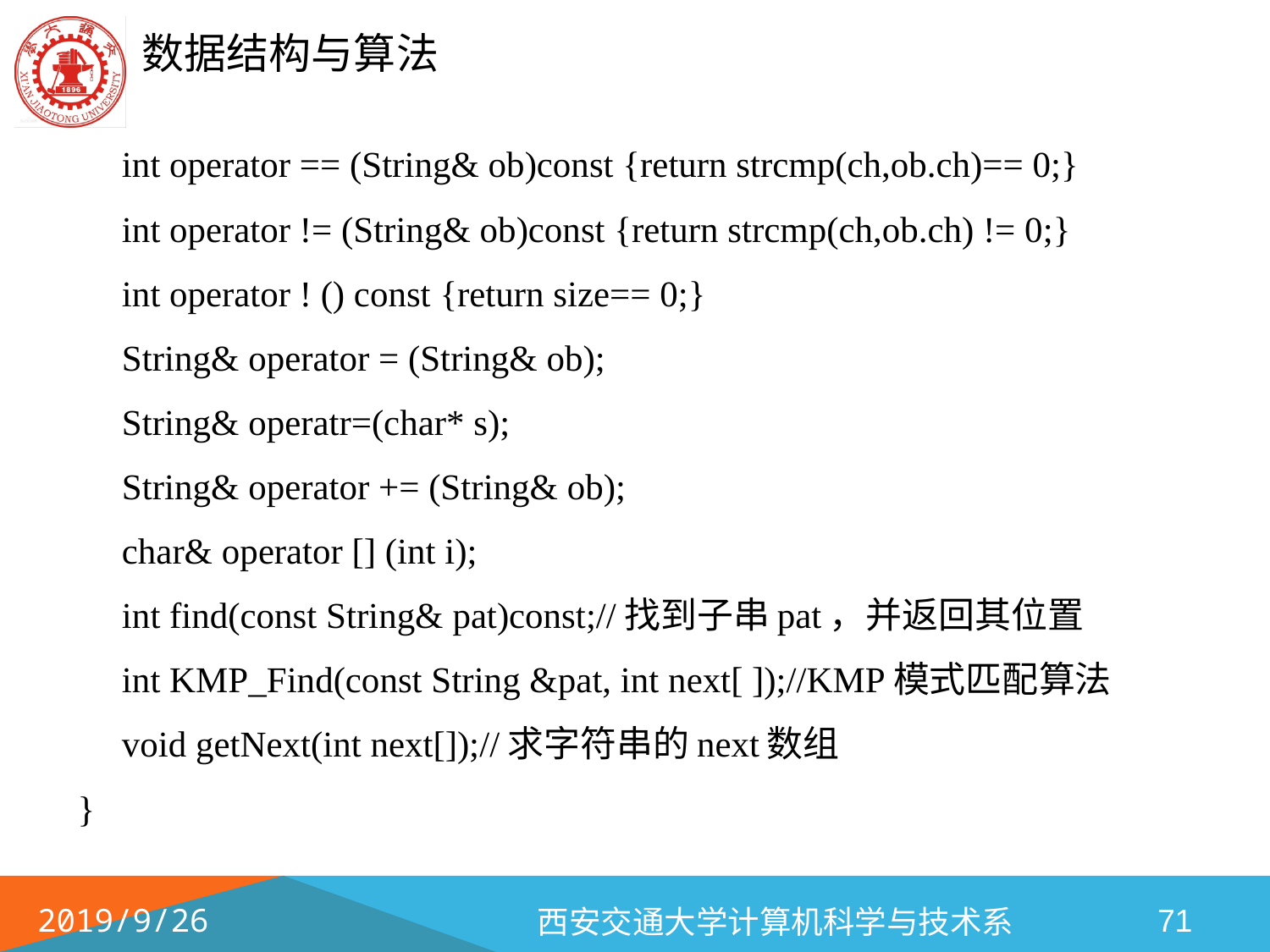

int operator == (String& ob)const {return strcmp(ch,ob.ch)== 0;}
	int operator != (String& ob)const {return strcmp(ch,ob.ch) != 0;}
	int operator ! () const {return size== 0;}
	String& operator = (String& ob);
	String& operatr=(char* s);
	String& operator += (String& ob);
	char& operator [] (int i);
	int find(const String& pat)const;//找到子串pat，并返回其位置
	int KMP_Find(const String &pat, int next[ ]);//KMP模式匹配算法
	void getNext(int next[]);//求字符串的next数组
}